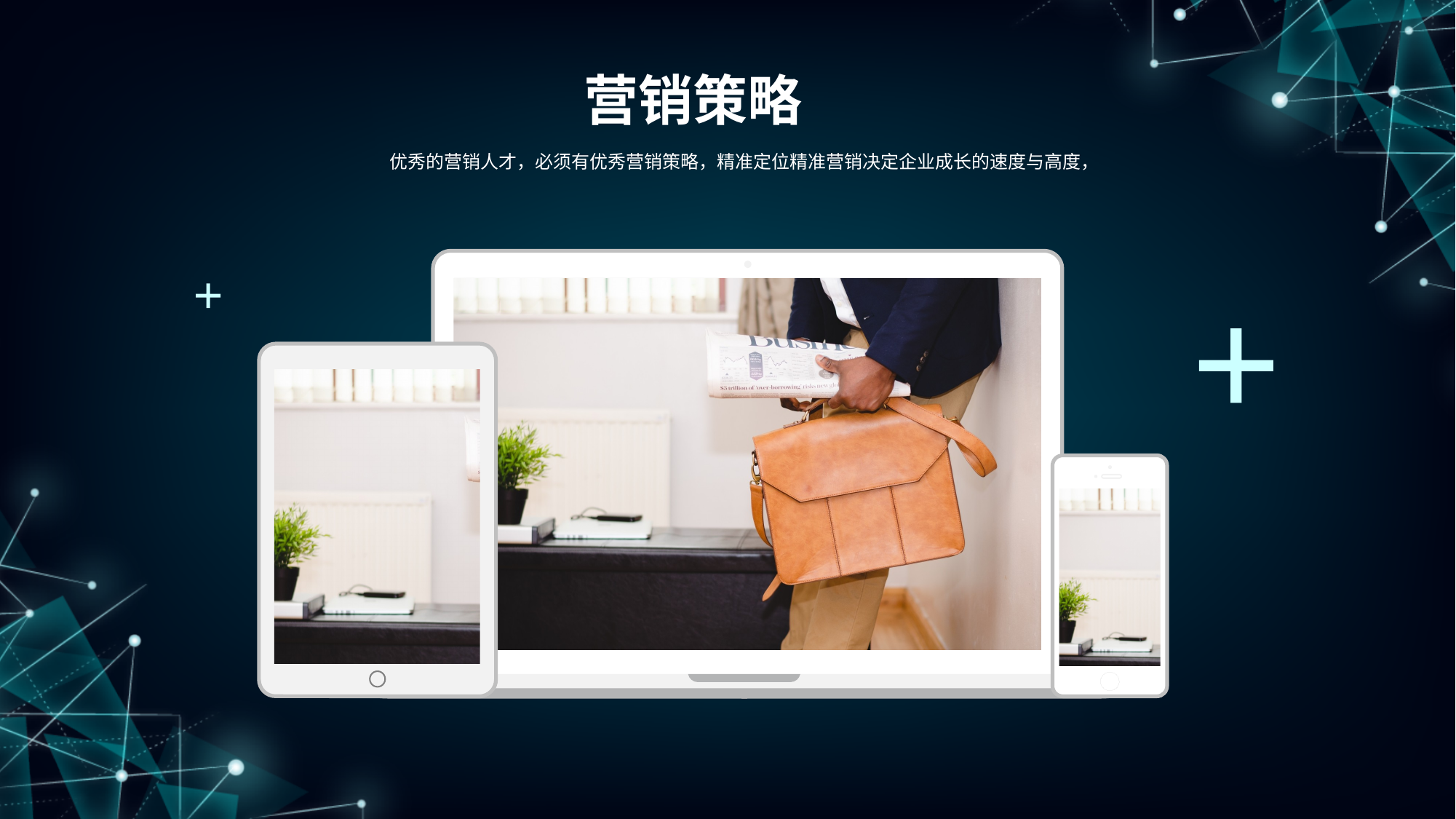

营销策略
优秀的营销人才，必须有优秀营销策略，精准定位精准营销决定企业成长的速度与高度，